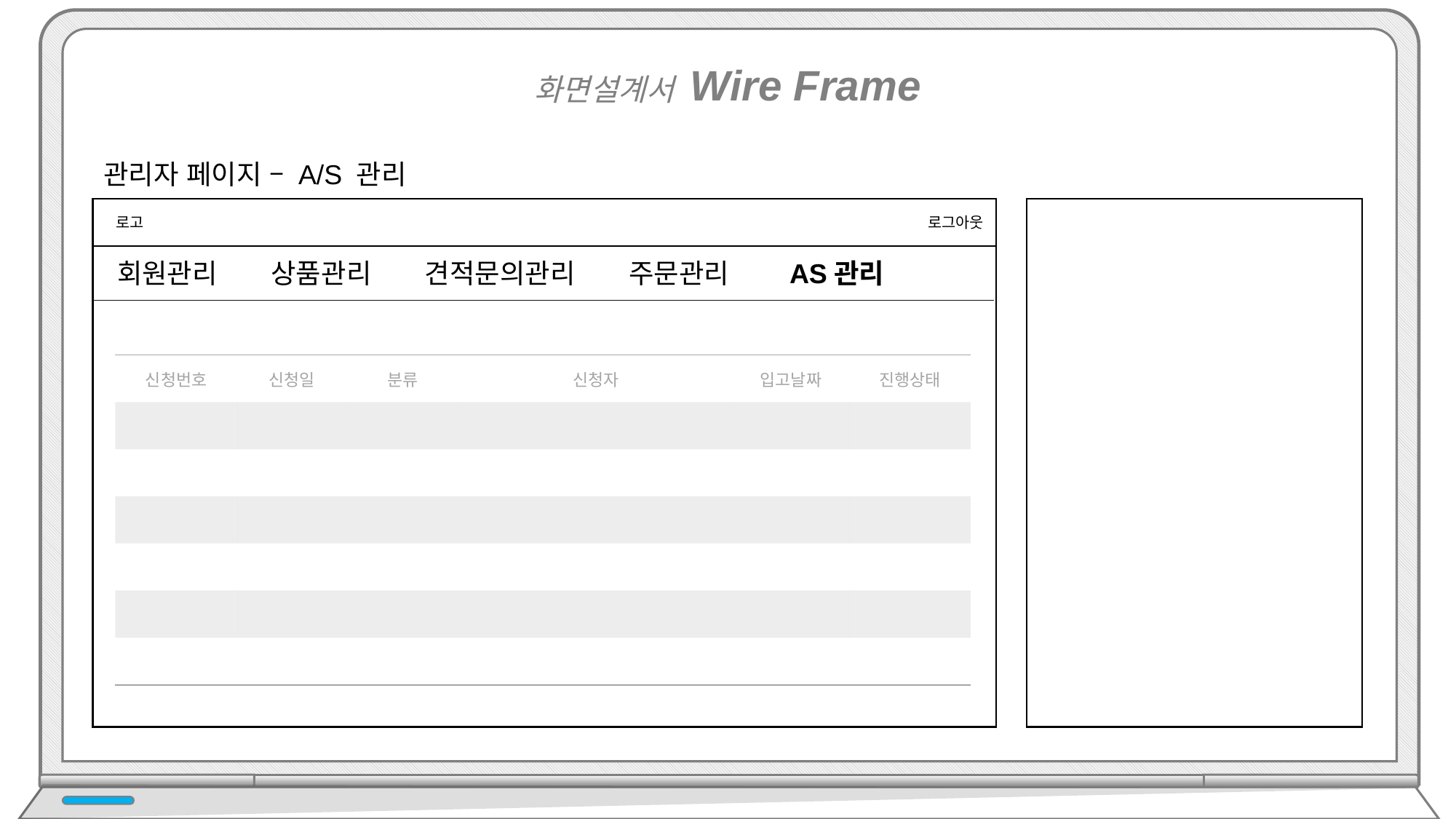

화면설계서 Wire Frame
관리자 페이지 – A/S 관리

로그아웃
로고
회원관리       상품관리       견적문의관리       주문관리       AS관리
| 신청번호 | 신청일 | 분류 | 신청자 | 입고날짜 | 진행상태 |
| --- | --- | --- | --- | --- | --- |
|  |  |  |  |  |  |
|  |  |  |  |  |  |
|  |  |  |  |  |  |
|  |  |  |  |  |  |
|  |  |  |  |  |  |
|  |  |  |  |  |  |